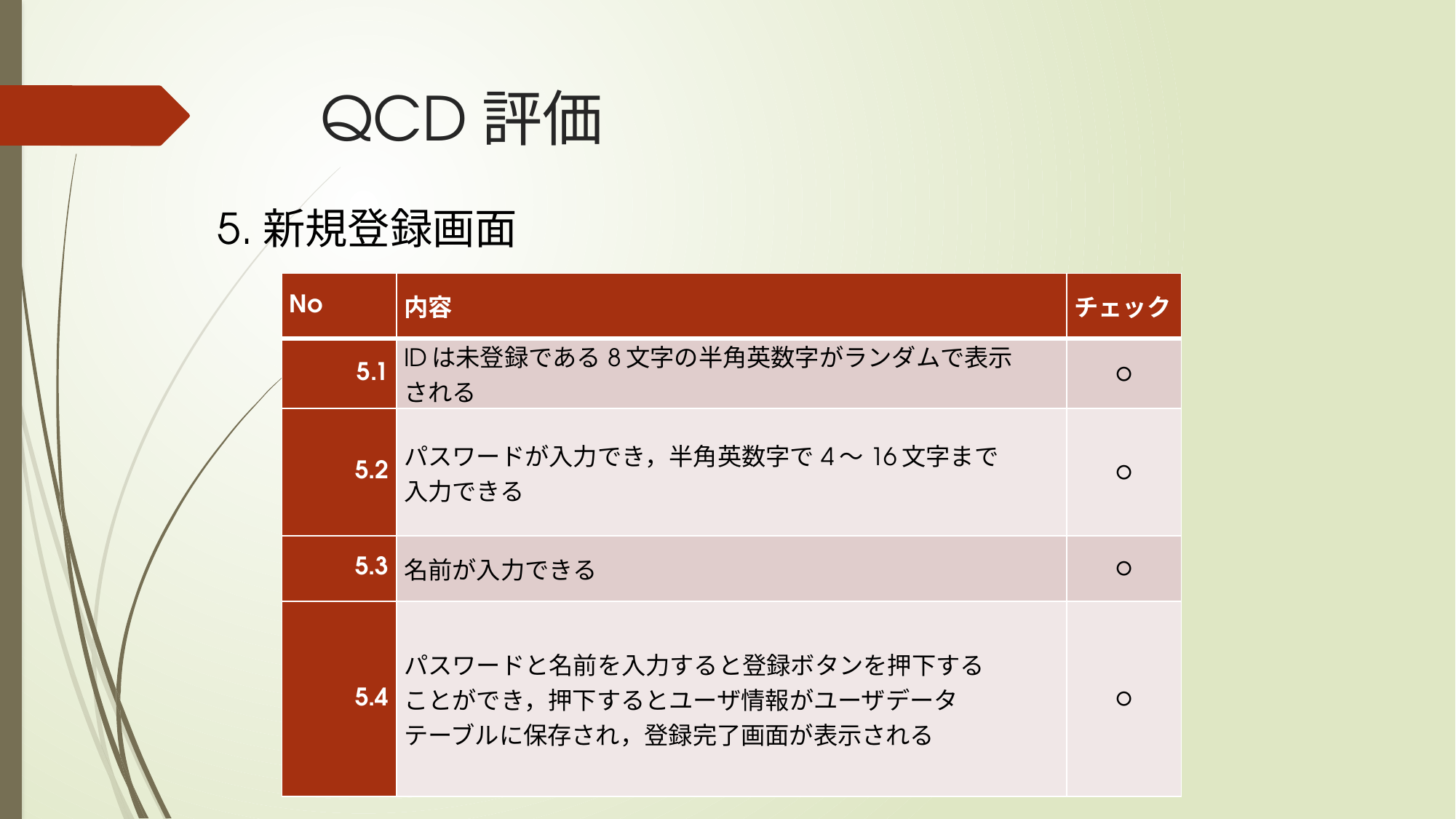

# QCD評価
5.新規登録画面
| No | 内容 | チェック |
| --- | --- | --- |
| 5.1 | IDは未登録である8文字の半角英数字がランダムで表示 される | ○ |
| 5.2 | パスワードが入力でき，半角英数字で4～16文字まで 入力できる | ○ |
| 5.3 | 名前が入力できる | ○ |
| 5.4 | パスワードと名前を入力すると登録ボタンを押下する ことができ，押下するとユーザ情報がユーザデータ テーブルに保存され，登録完了画面が表示される | ○ |